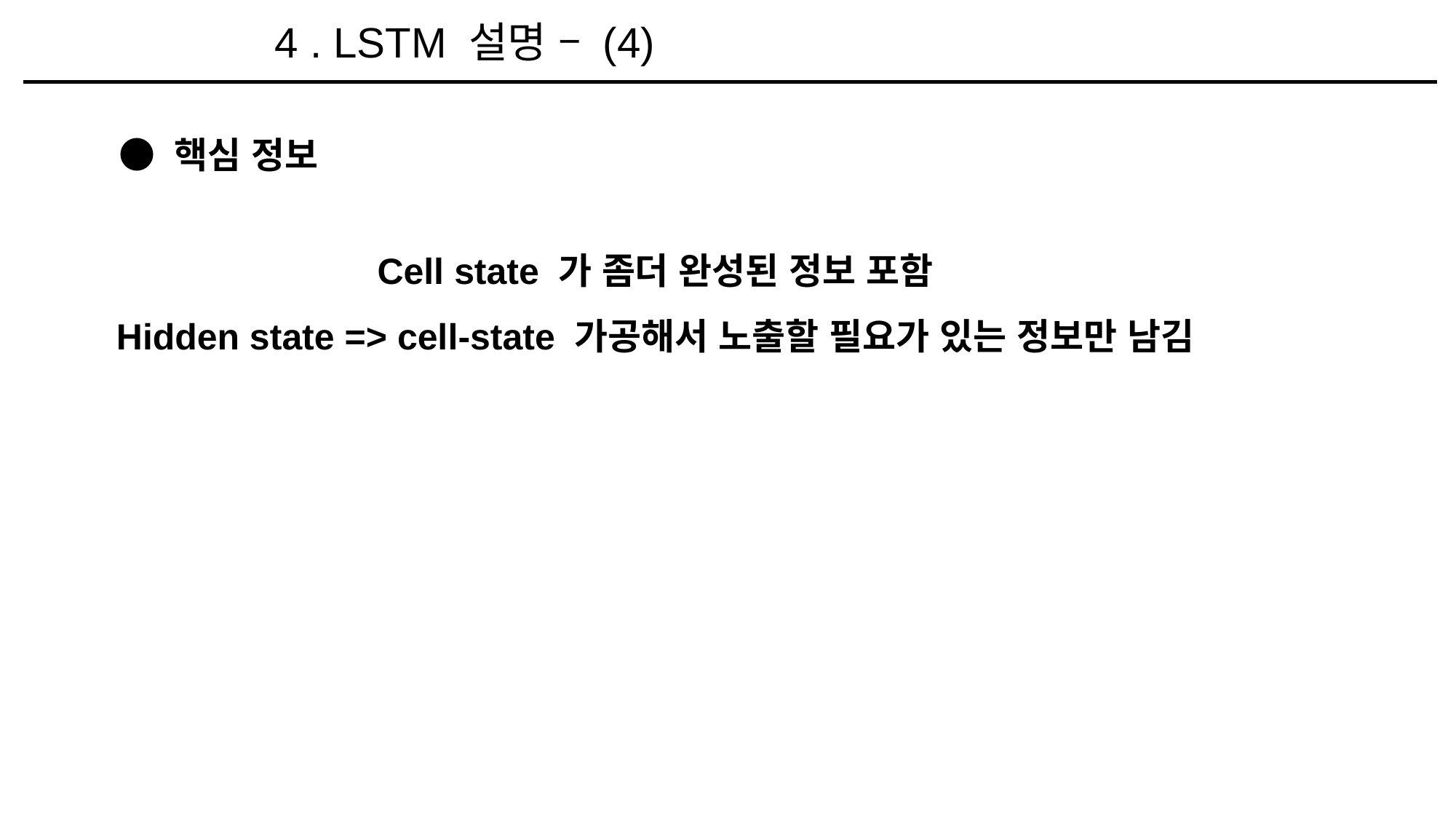

4 . LSTM 설명 – (4)

● 핵심 정보
Cell state 가 좀더 완성된 정보 포함
Hidden state => cell-state 가공해서 노출할 필요가 있는 정보만 남김